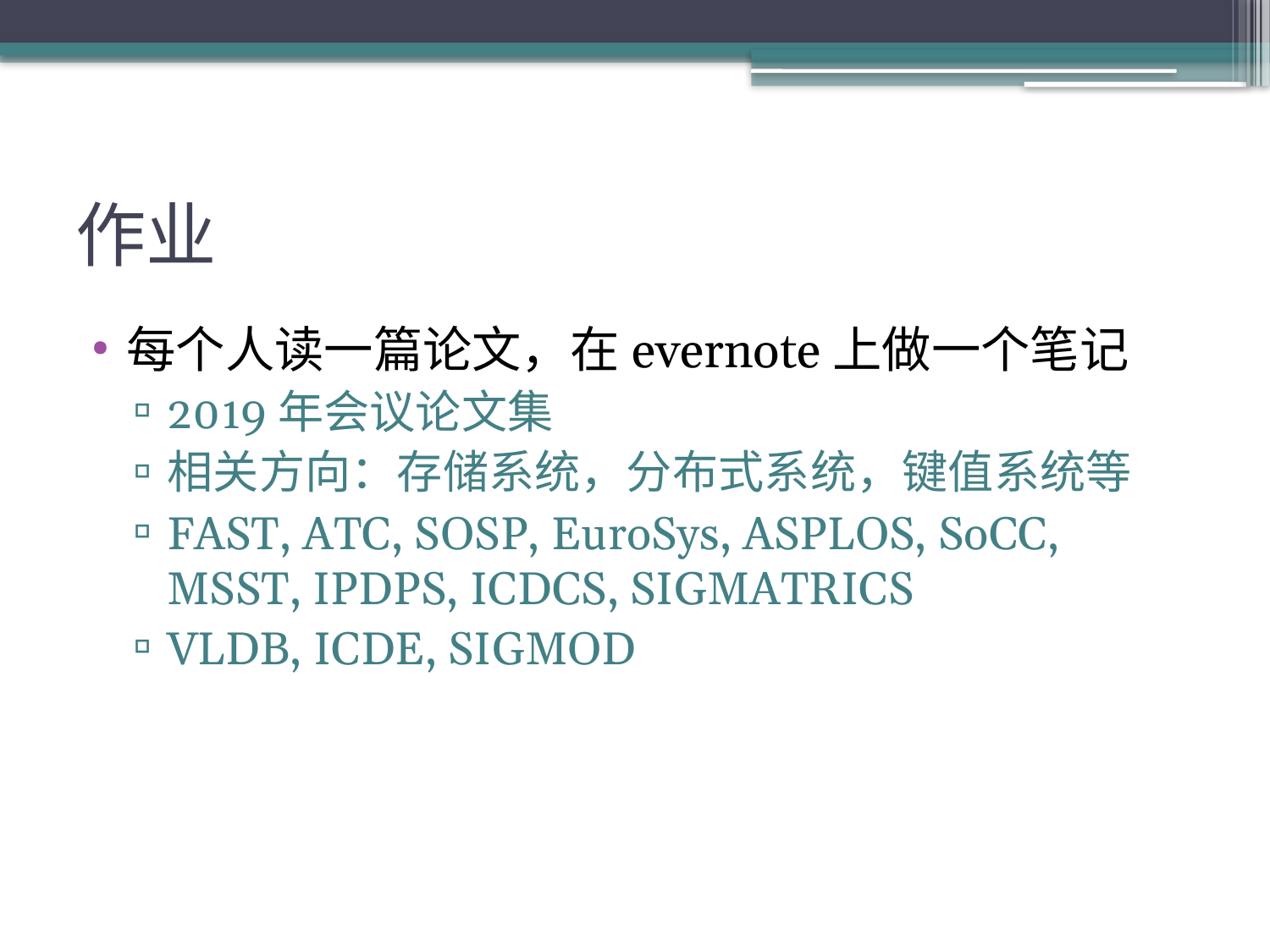

# 作业
每个人读一篇论文，在evernote上做一个笔记
2019年会议论文集
相关方向：存储系统，分布式系统，键值系统等
FAST, ATC, SOSP, EuroSys, ASPLOS, SoCC, MSST, IPDPS, ICDCS, SIGMATRICS
VLDB, ICDE, SIGMOD